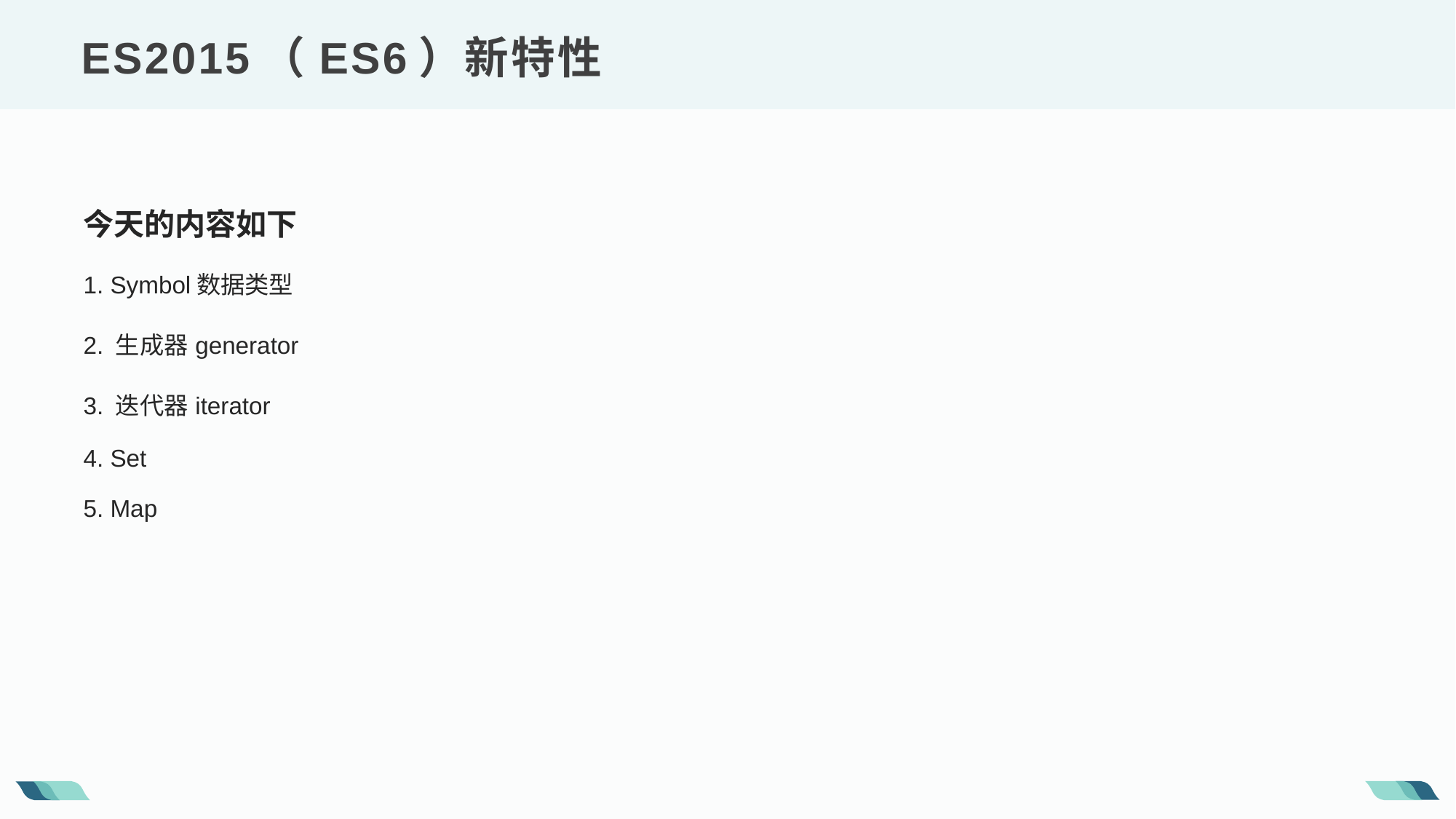

ES2015（ES6）新特性
今天的内容如下
1. Symbol数据类型
2. 生成器generator
3. 迭代器iterator
4. Set
5. Map